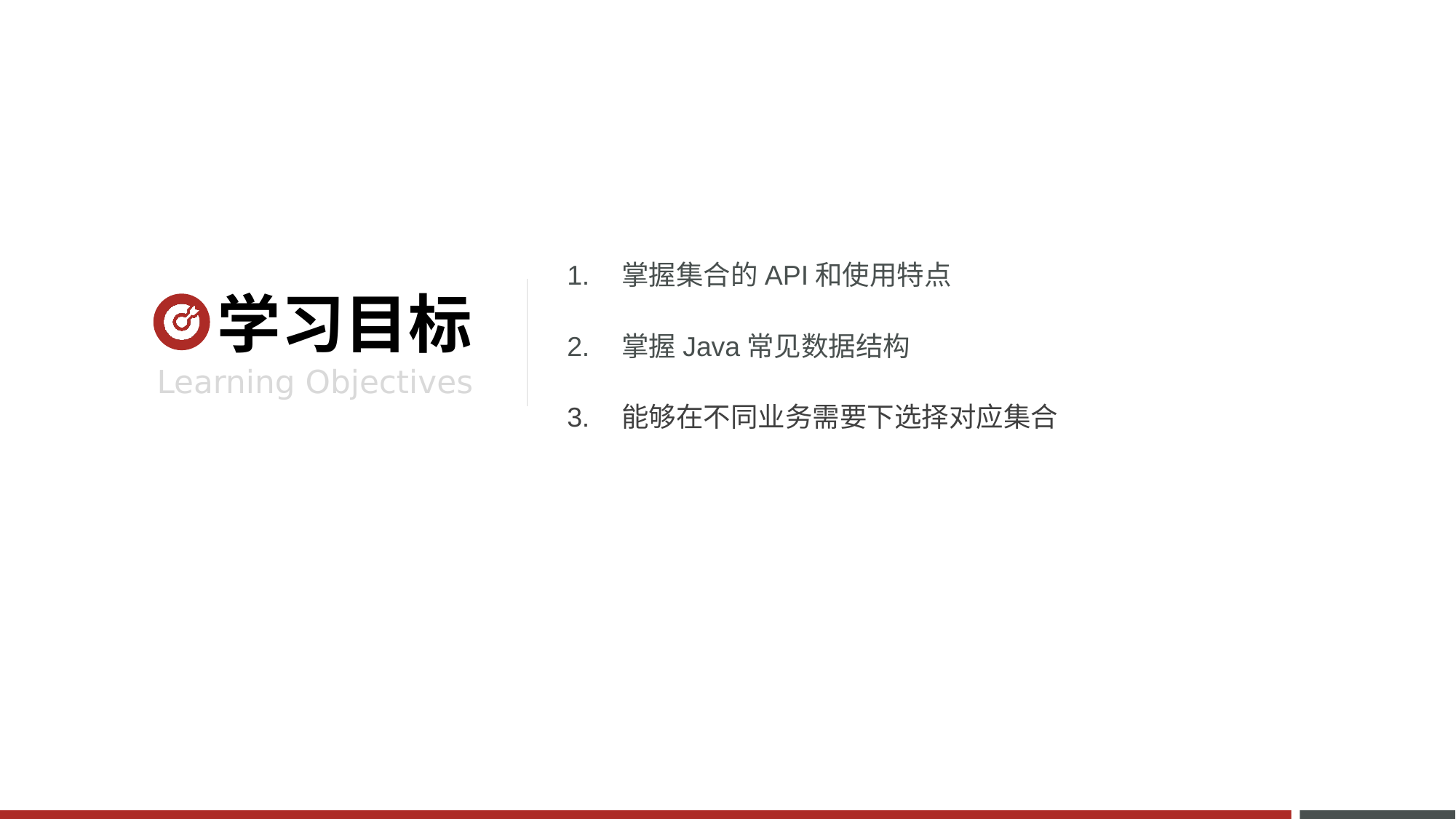

掌握集合的API和使用特点
掌握Java常见数据结构
能够在不同业务需要下选择对应集合